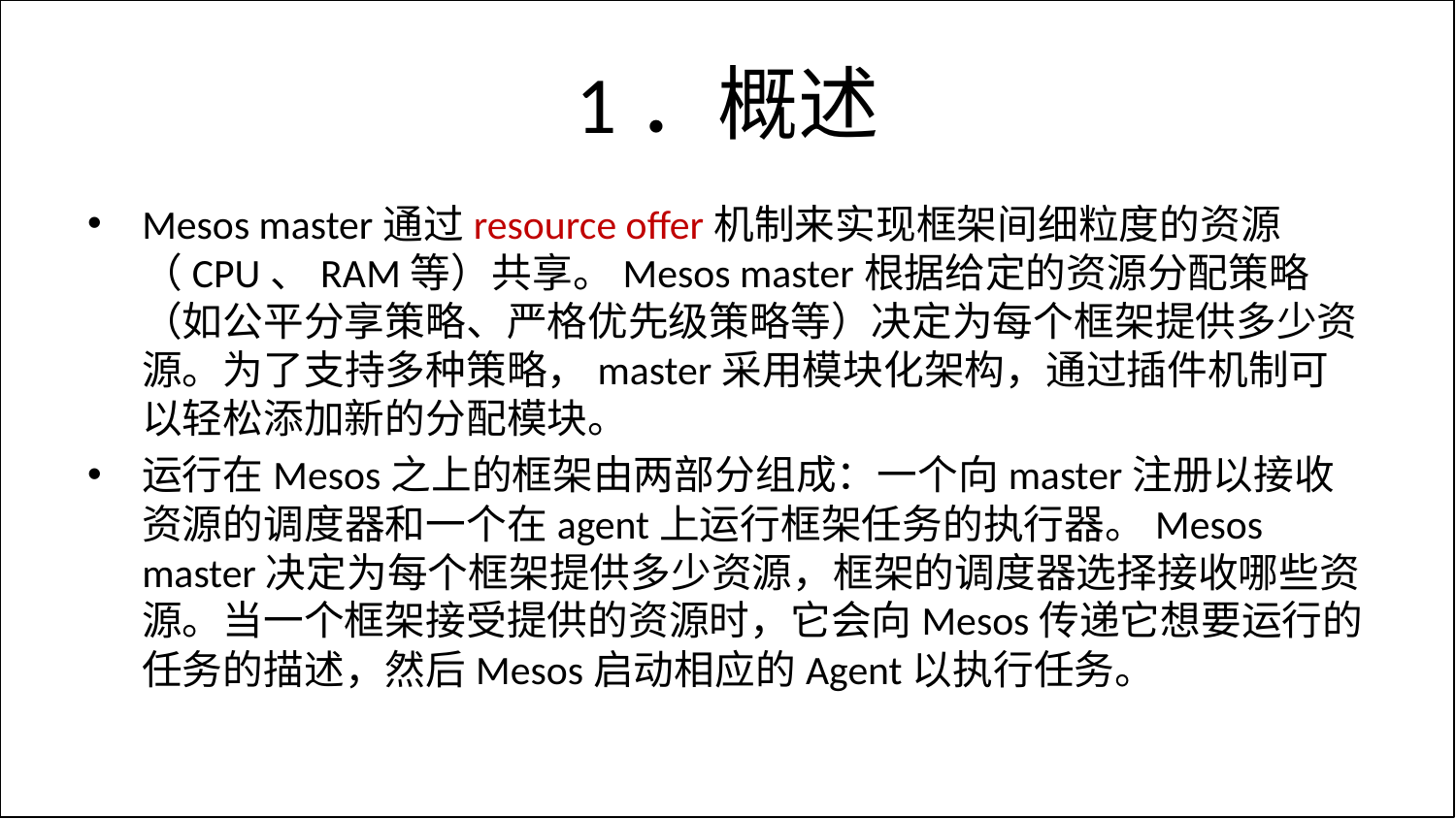

# 1．概述
Mesos master通过resource offer机制来实现框架间细粒度的资源（CPU、RAM等）共享。Mesos master根据给定的资源分配策略（如公平分享策略、严格优先级策略等）决定为每个框架提供多少资源。为了支持多种策略，master采用模块化架构，通过插件机制可以轻松添加新的分配模块。
运行在Mesos之上的框架由两部分组成：一个向master注册以接收资源的调度器和一个在agent上运行框架任务的执行器。Mesos master决定为每个框架提供多少资源，框架的调度器选择接收哪些资源。当一个框架接受提供的资源时，它会向Mesos传递它想要运行的任务的描述，然后Mesos启动相应的Agent以执行任务。